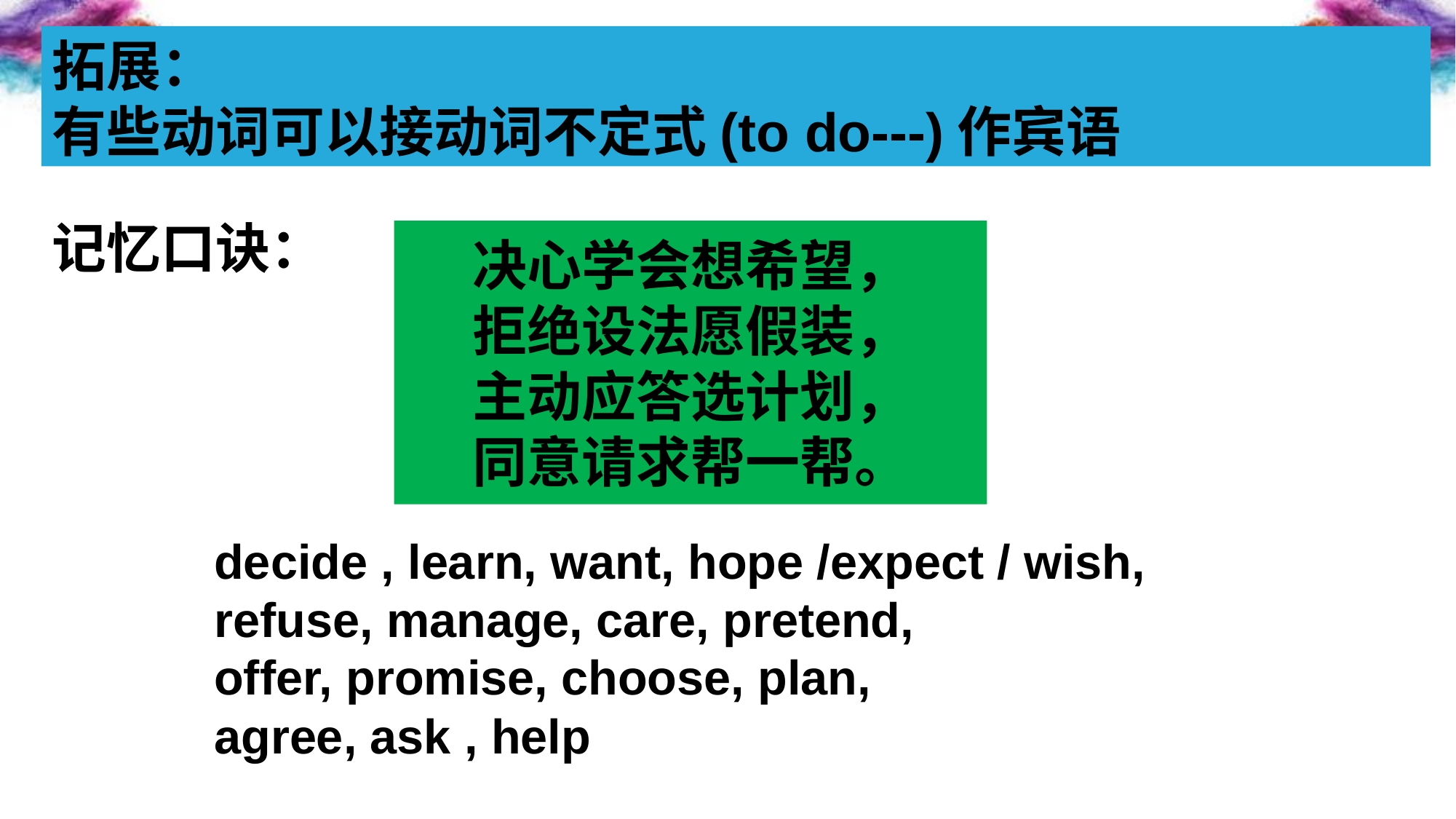

拓展：
有些动词可以接动词不定式(to do---)作宾语
记忆口诀：
决心学会想希望，
拒绝设法愿假装，
主动应答选计划，
同意请求帮一帮。
decide , learn, want, hope /expect / wish,
refuse, manage, care, pretend,
offer, promise, choose, plan,
agree, ask , help